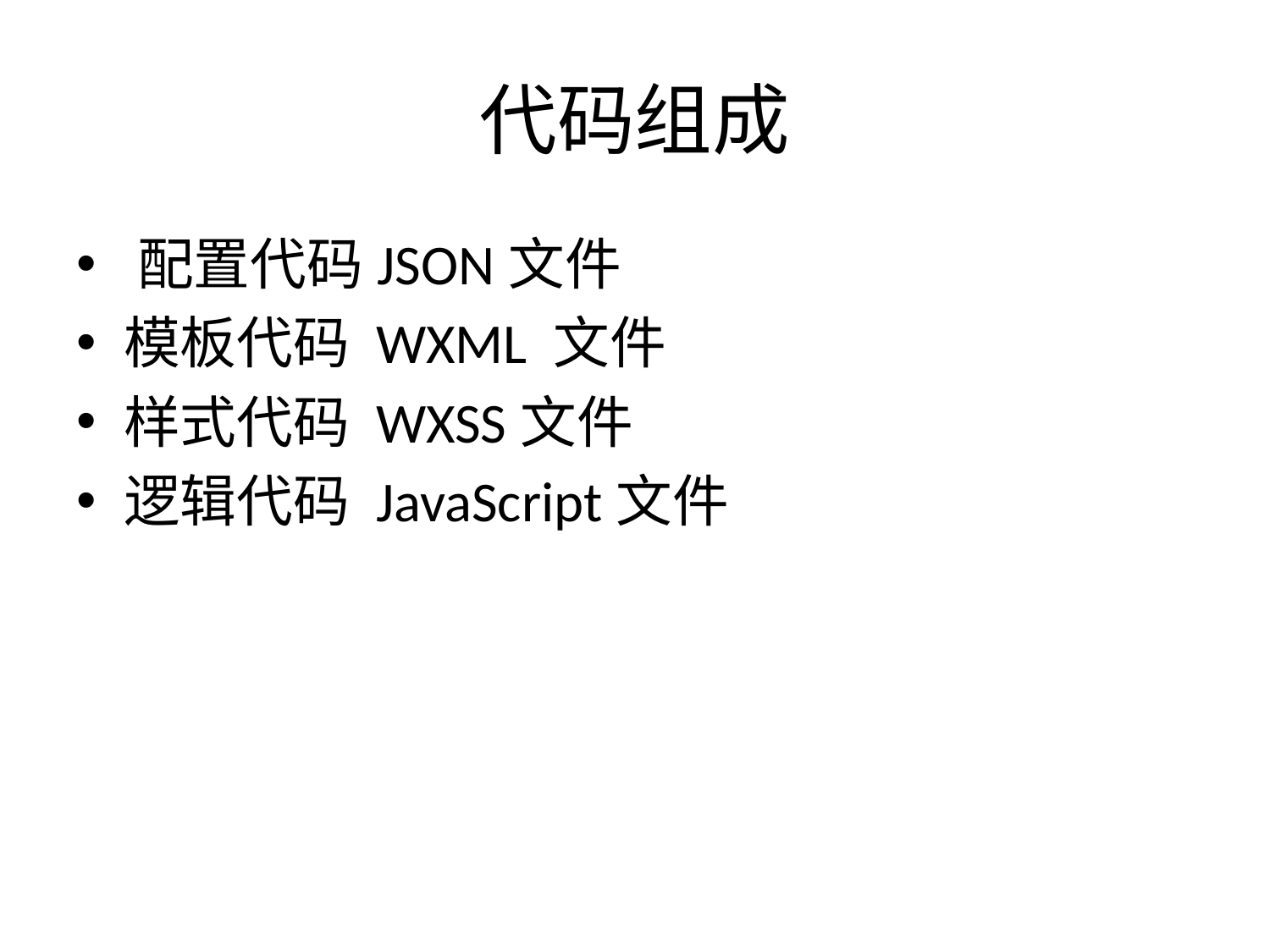

# 代码组成
​配置代码JSON文件
模板代码 WXML 文件
样式代码 WXSS文件
逻辑代码 JavaScript文件